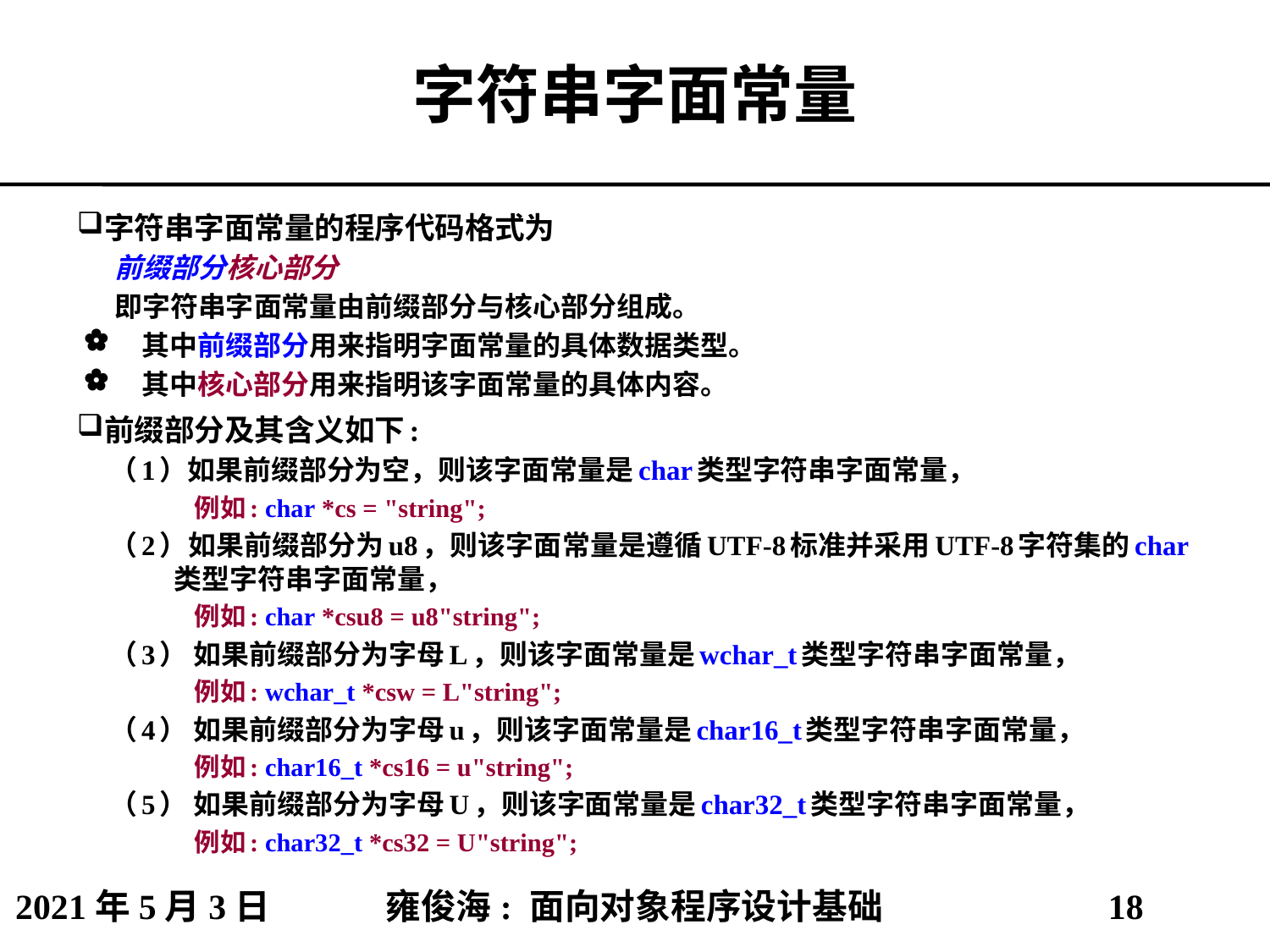

# 字符串字面常量

字符串字面常量的程序代码格式为
前缀部分核心部分
即字符串字面常量由前缀部分与核心部分组成。
其中前缀部分用来指明字面常量的具体数据类型。
其中核心部分用来指明该字面常量的具体内容。
前缀部分及其含义如下:
（1）如果前缀部分为空，则该字面常量是char类型字符串字面常量，
 例如: char *cs = "string";
（2）如果前缀部分为u8，则该字面常量是遵循UTF-8标准并采用UTF-8字符集的char类型字符串字面常量，
 例如: char *csu8 = u8"string";
（3） 如果前缀部分为字母L，则该字面常量是wchar_t类型字符串字面常量，
 例如: wchar_t *csw = L"string";
（4） 如果前缀部分为字母u，则该字面常量是char16_t类型字符串字面常量，
 例如: char16_t *cs16 = u"string";
（5） 如果前缀部分为字母U，则该字面常量是char32_t类型字符串字面常量，
 例如: char32_t *cs32 = U"string";
2021年5月3日
雍俊海: 面向对象程序设计基础
18